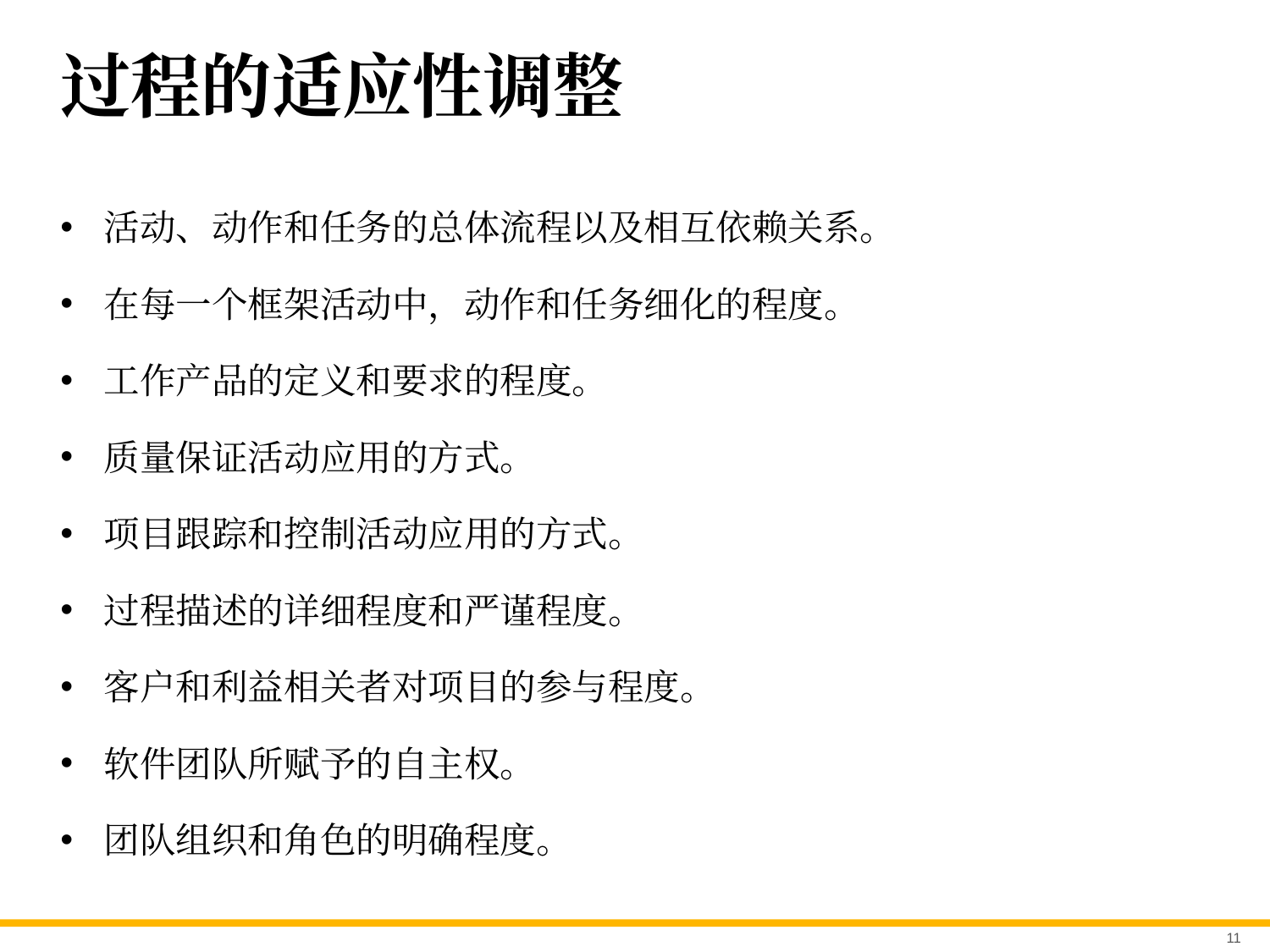

# 过程的适应性调整
活动、动作和任务的总体流程以及相互依赖关系。
在每一个框架活动中，动作和任务细化的程度。
工作产品的定义和要求的程度。
质量保证活动应用的方式。
项目跟踪和控制活动应用的方式。
过程描述的详细程度和严谨程度。
客户和利益相关者对项目的参与程度。
软件团队所赋予的自主权。
团队组织和角色的明确程度。

11